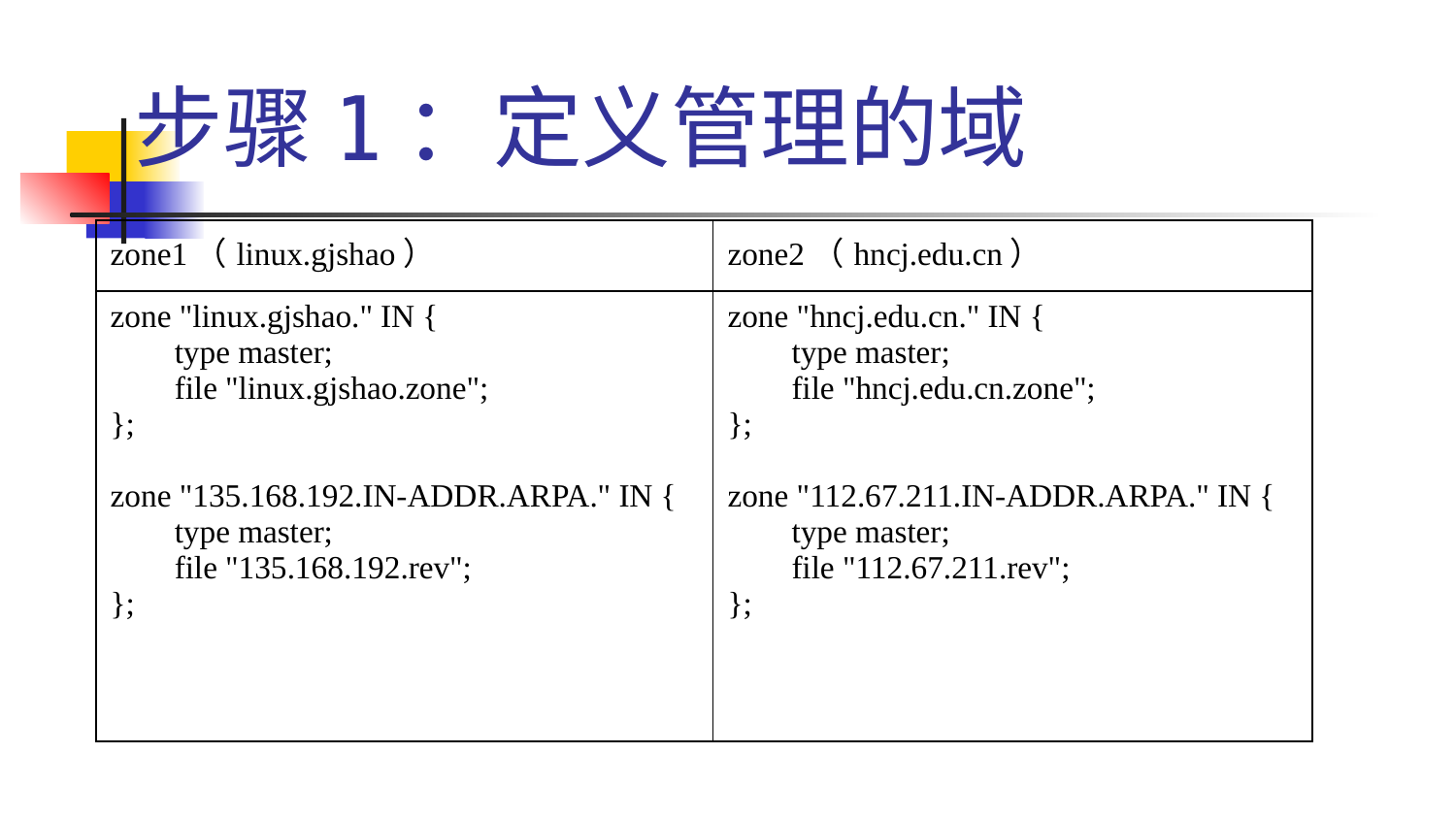

# 步骤1：定义管理的域

| zone1（linux.gjshao） | zone2（hncj.edu.cn） |
| --- | --- |
| zone "linux.gjshao." IN { type master; file "linux.gjshao.zone"; }; zone "135.168.192.IN-ADDR.ARPA." IN { type master; file "135.168.192.rev"; }; | zone "hncj.edu.cn." IN { type master; file "hncj.edu.cn.zone"; }; zone "112.67.211.IN-ADDR.ARPA." IN { type master; file "112.67.211.rev"; }; |